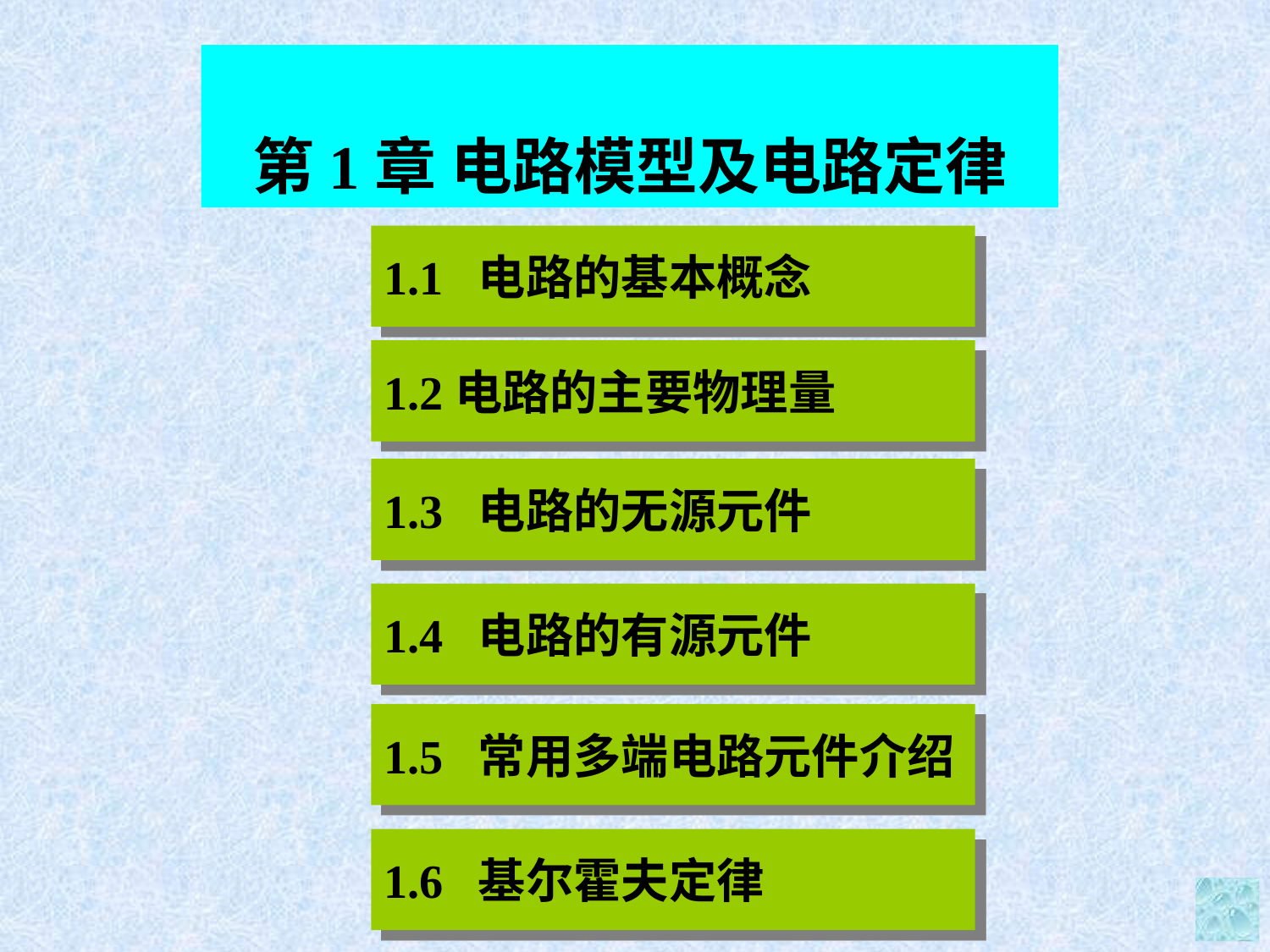

# 第1章 电路模型及电路定律
1.1  电路的基本概念
1.2电路的主要物理量
1.3  电路的无源元件
1.4  电路的有源元件
1.5  常用多端电路元件介绍
1.6  基尔霍夫定律